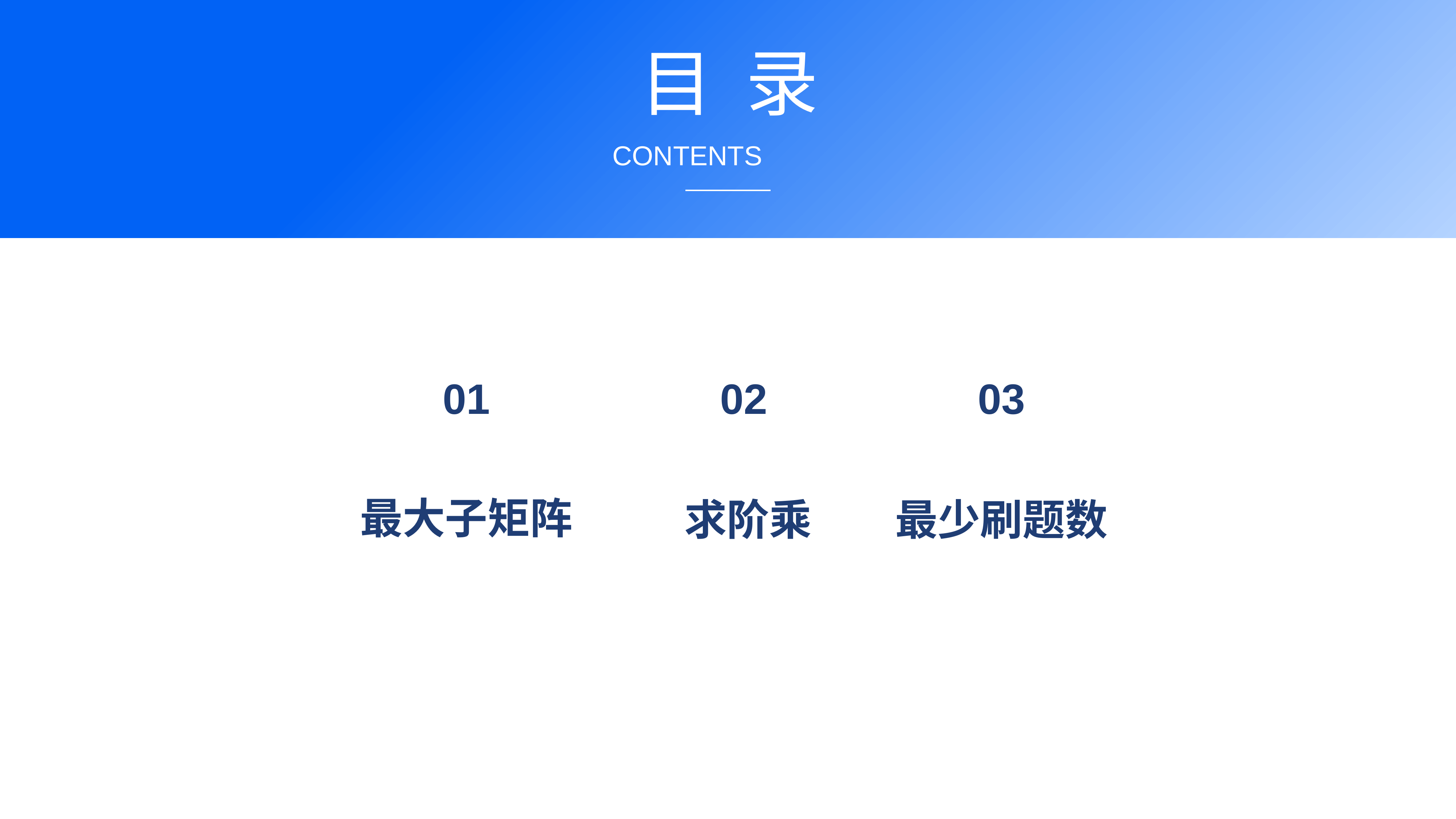

目  录
CONTENTS
01
02
03
最大子矩阵
求阶乘
最少刷题数